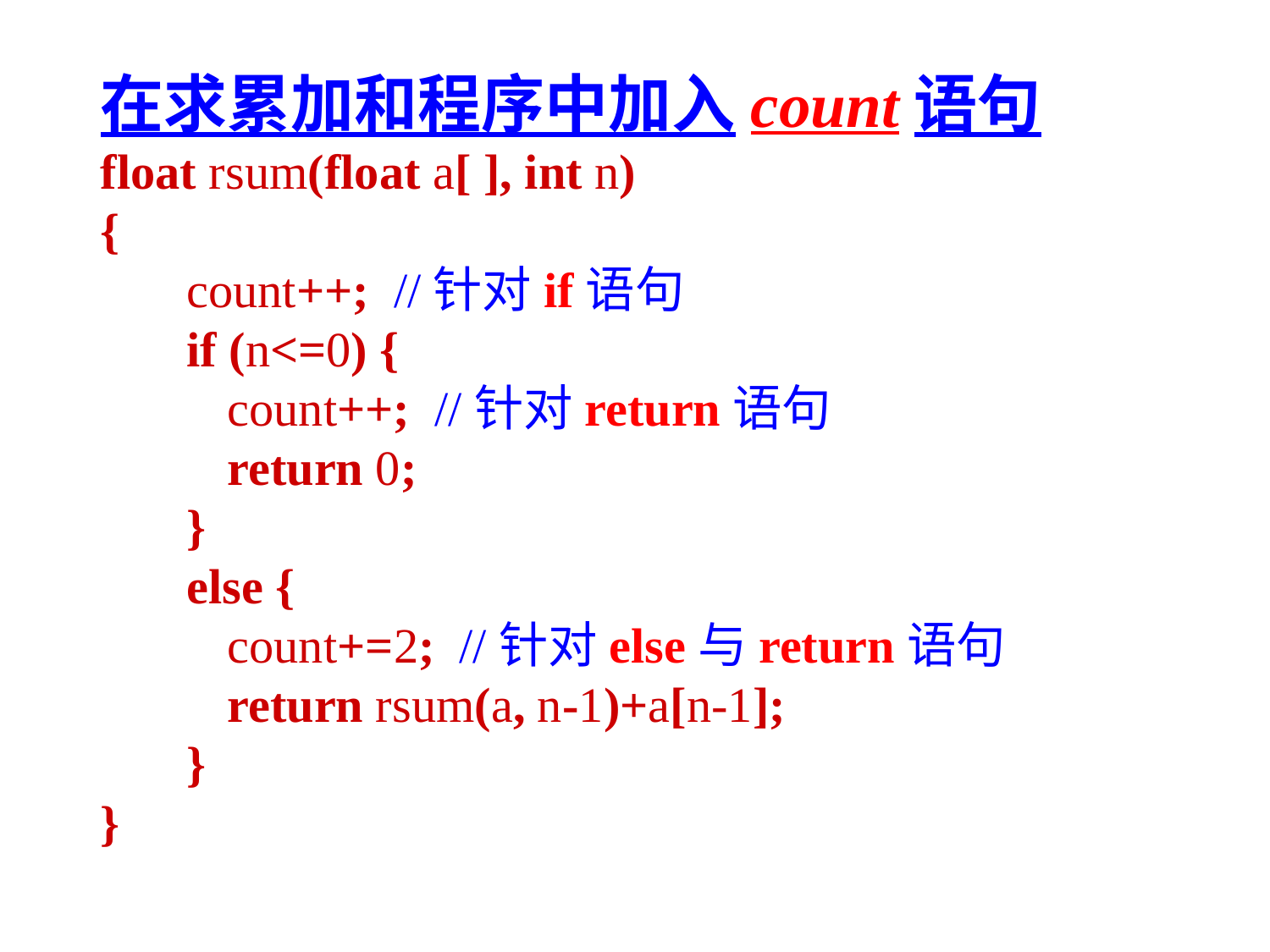

在求累加和程序中加入count语句
float rsum(float a[ ], int n)
{
       count++;  //针对if语句
       if (n<=0) {
	count++;  //针对return语句
	return 0;
       }
       else {
	count+=2;  //针对else与return语句
	return rsum(a, n-1)+a[n-1];
       }
}
84